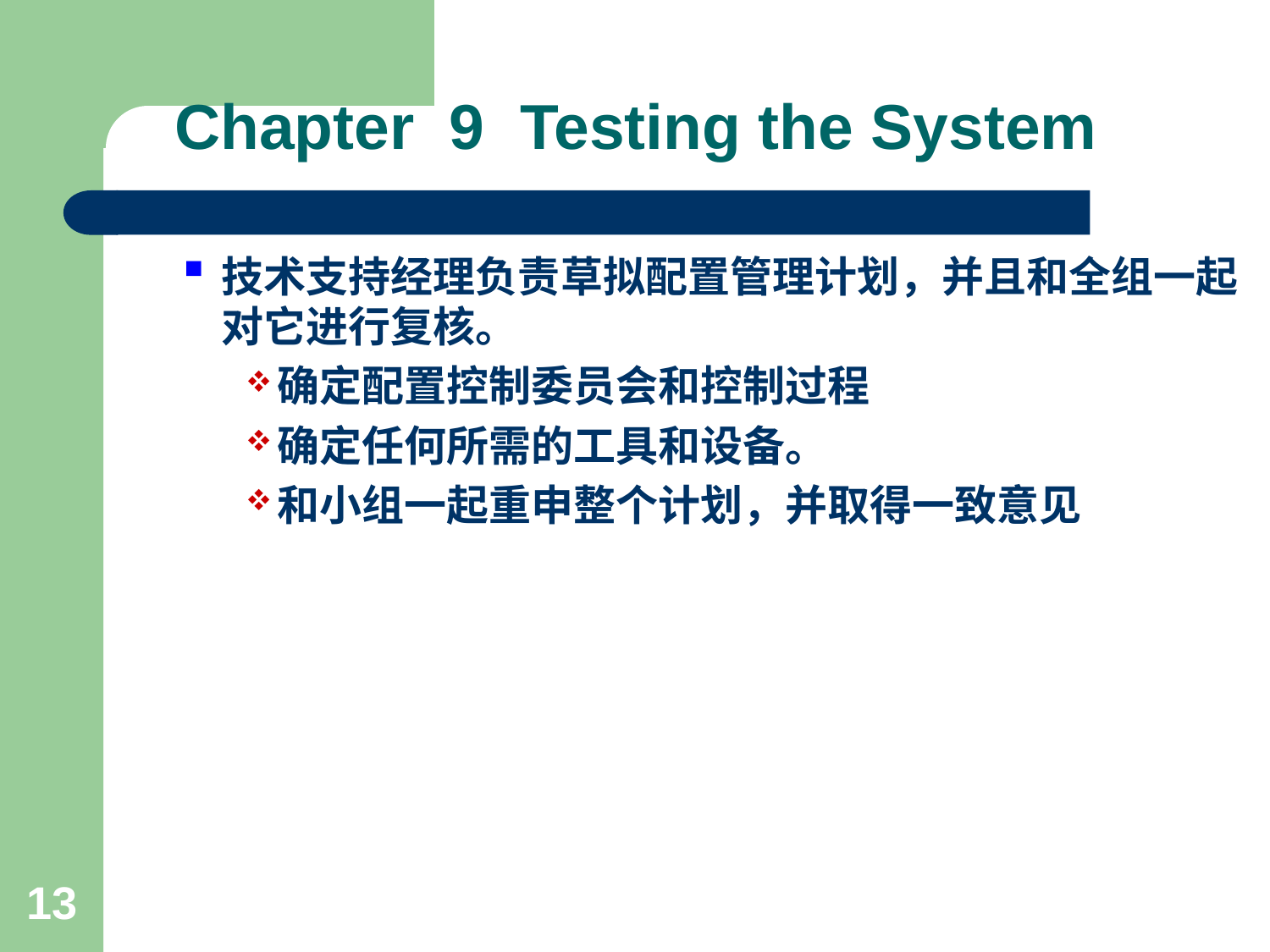

# Chapter  9  Testing the System
技术支持经理负责草拟配置管理计划，并且和全组一起对它进行复核。
确定配置控制委员会和控制过程
确定任何所需的工具和设备。
和小组一起重申整个计划，并取得一致意见
13